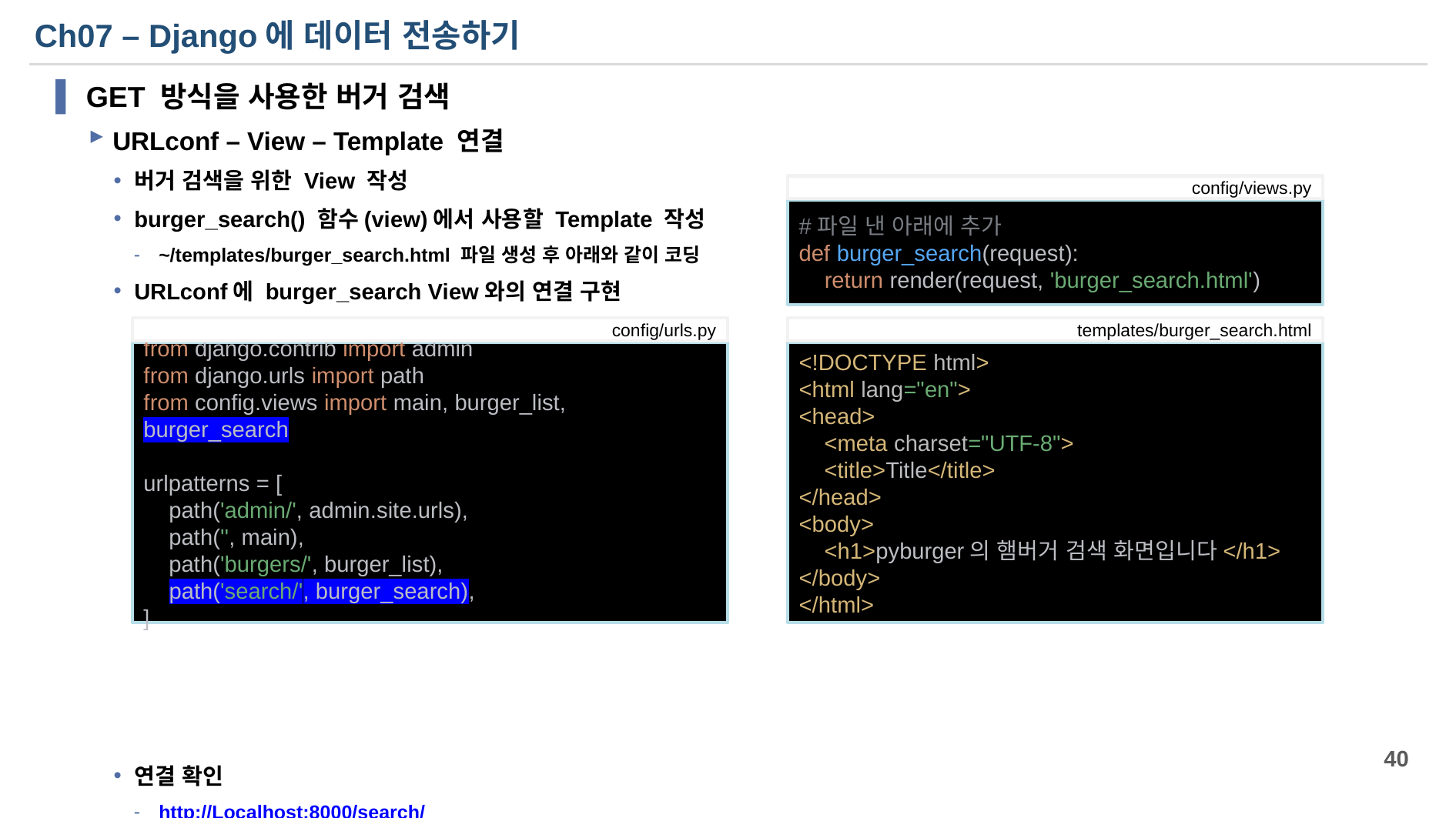

# Ch07 – Django에 데이터 전송하기
GET 방식을 사용한 버거 검색
URLconf – View – Template 연결
버거 검색을 위한 View 작성
burger_search() 함수(view)에서 사용할 Template 작성
~/templates/burger_search.html 파일 생성 후 아래와 같이 코딩
URLconf에 burger_search View와의 연결 구현

연결 확인
http://Localhost:8000/search/

config/views.py
#파일 낸 아래에 추가
def burger_search(request):
    return render(request, 'burger_search.html')
config/urls.py
templates/burger_search.html
from django.contrib import admin
from django.urls import path
from config.views import main, burger_list, burger_search
urlpatterns = [
    path('admin/', admin.site.urls),
    path('', main),
    path('burgers/', burger_list),
    path('search/', burger_search),
]
<!DOCTYPE html>
<html lang="en">
<head>
    <meta charset="UTF-8">
    <title>Title</title>
</head>
<body>
    <h1>pyburger의 햄버거 검색 화면입니다</h1>
</body>
</html>
40